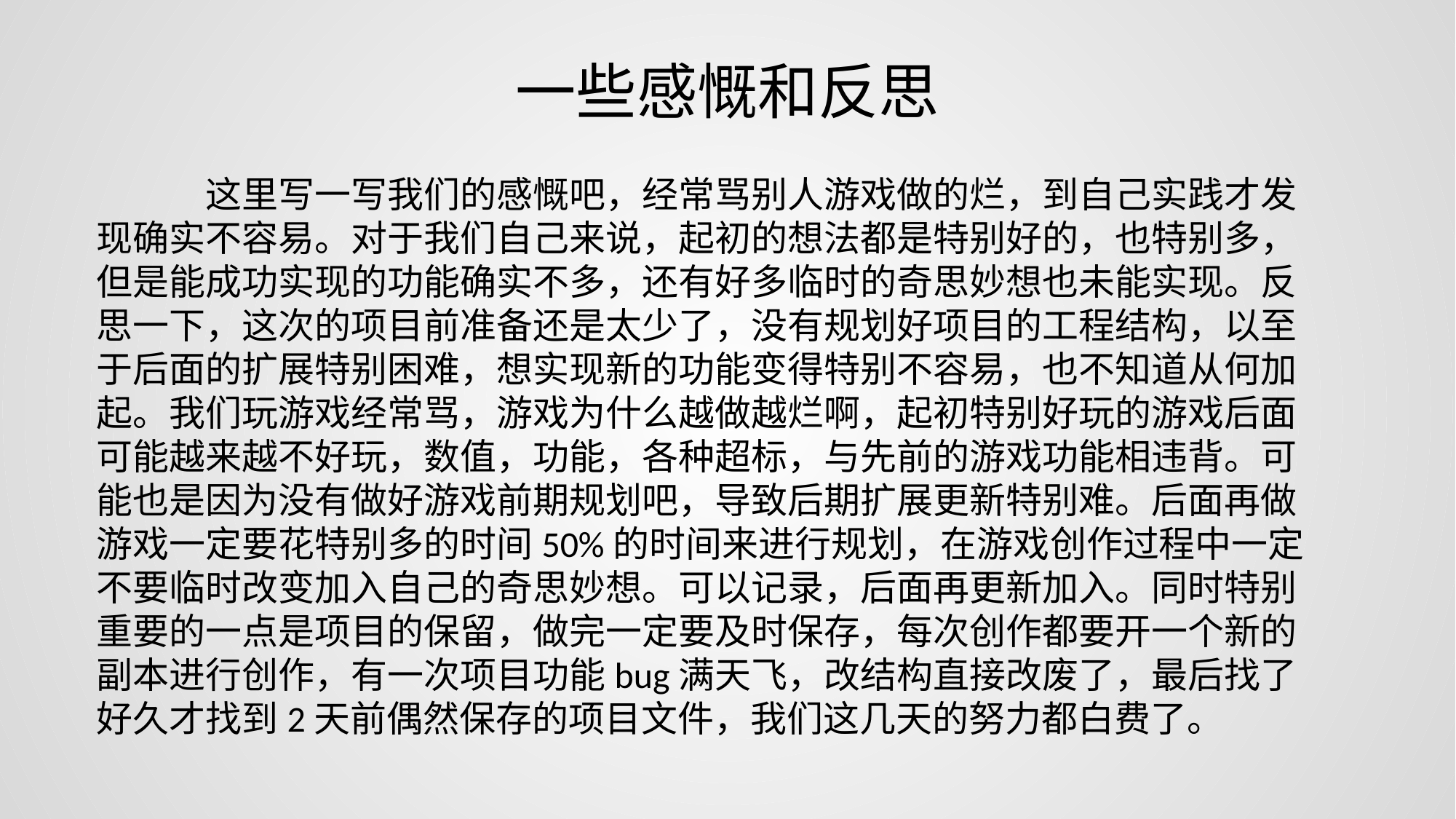

一些感慨和反思
	这里写一写我们的感慨吧，经常骂别人游戏做的烂，到自己实践才发现确实不容易。对于我们自己来说，起初的想法都是特别好的，也特别多，但是能成功实现的功能确实不多，还有好多临时的奇思妙想也未能实现。反思一下，这次的项目前准备还是太少了，没有规划好项目的工程结构，以至于后面的扩展特别困难，想实现新的功能变得特别不容易，也不知道从何加起。我们玩游戏经常骂，游戏为什么越做越烂啊，起初特别好玩的游戏后面可能越来越不好玩，数值，功能，各种超标，与先前的游戏功能相违背。可能也是因为没有做好游戏前期规划吧，导致后期扩展更新特别难。后面再做游戏一定要花特别多的时间50%的时间来进行规划，在游戏创作过程中一定不要临时改变加入自己的奇思妙想。可以记录，后面再更新加入。同时特别重要的一点是项目的保留，做完一定要及时保存，每次创作都要开一个新的副本进行创作，有一次项目功能bug满天飞，改结构直接改废了，最后找了好久才找到2天前偶然保存的项目文件，我们这几天的努力都白费了。